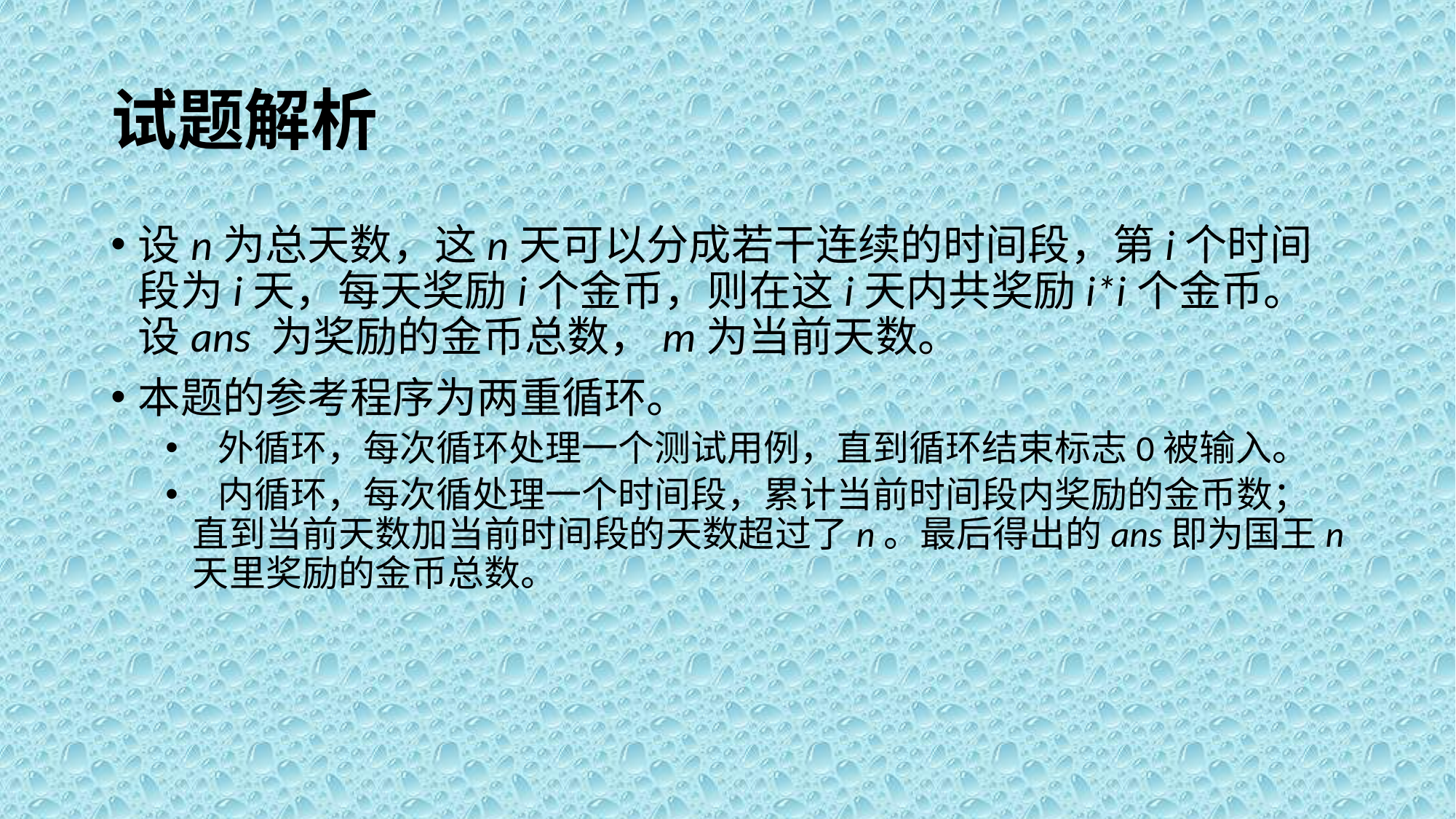

# 试题解析
设n为总天数，这n天可以分成若干连续的时间段，第i个时间段为i天，每天奖励i个金币，则在这i天内共奖励i*i个金币。设ans 为奖励的金币总数，m为当前天数。
本题的参考程序为两重循环。
  外循环，每次循环处理一个测试用例，直到循环结束标志0被输入。
  内循环，每次循处理一个时间段，累计当前时间段内奖励的金币数；直到当前天数加当前时间段的天数超过了n。最后得出的ans即为国王n天里奖励的金币总数。